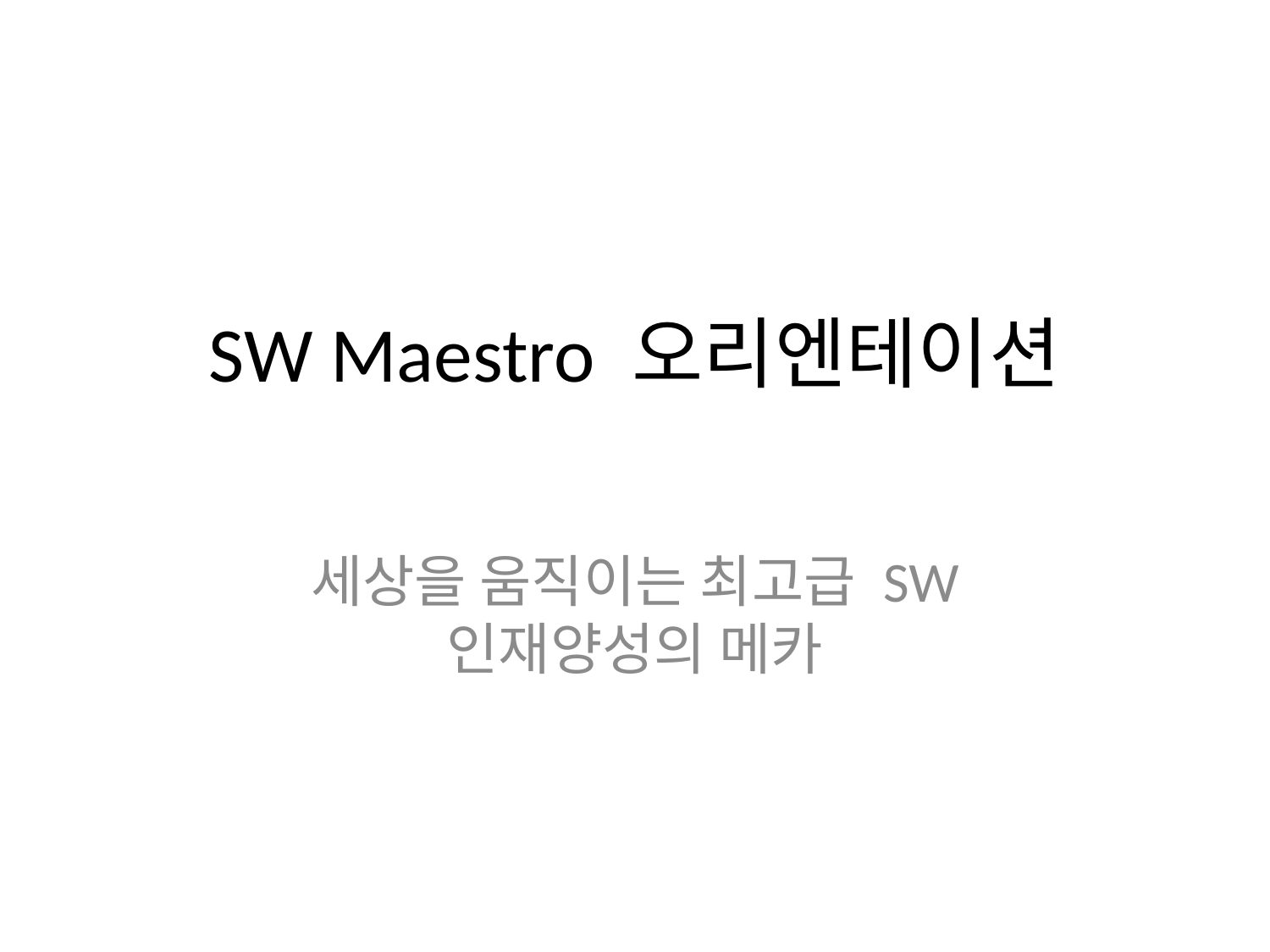

# SW Maestro 오리엔테이션

세상을 움직이는 최고급 SW 인재양성의 메카